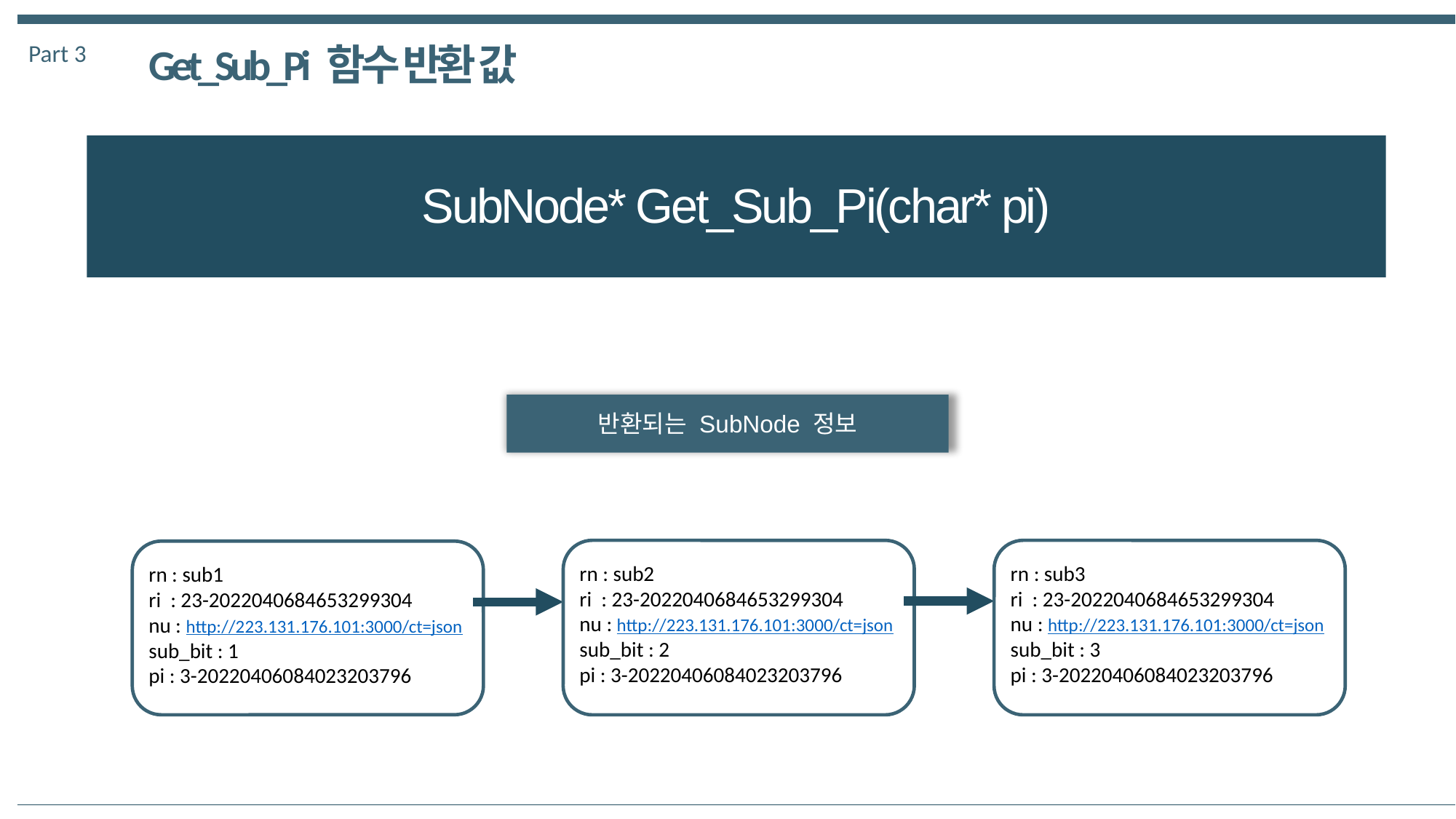

Part 3
Get_Sub_Pi 함수 반환 값

SubNode* Get_Sub_Pi(char* pi)

반환되는 SubNode 정보

rn : sub2
ri  : 23-2022040684653299304
nu : http://223.131.176.101:3000/ct=json
sub_bit : 2
pi : 3-20220406084023203796
rn : sub3
ri  : 23-2022040684653299304
nu : http://223.131.176.101:3000/ct=json
sub_bit : 3
pi : 3-20220406084023203796
rn : sub1
ri  : 23-2022040684653299304
nu : http://223.131.176.101:3000/ct=json
sub_bit : 1
pi : 3-20220406084023203796